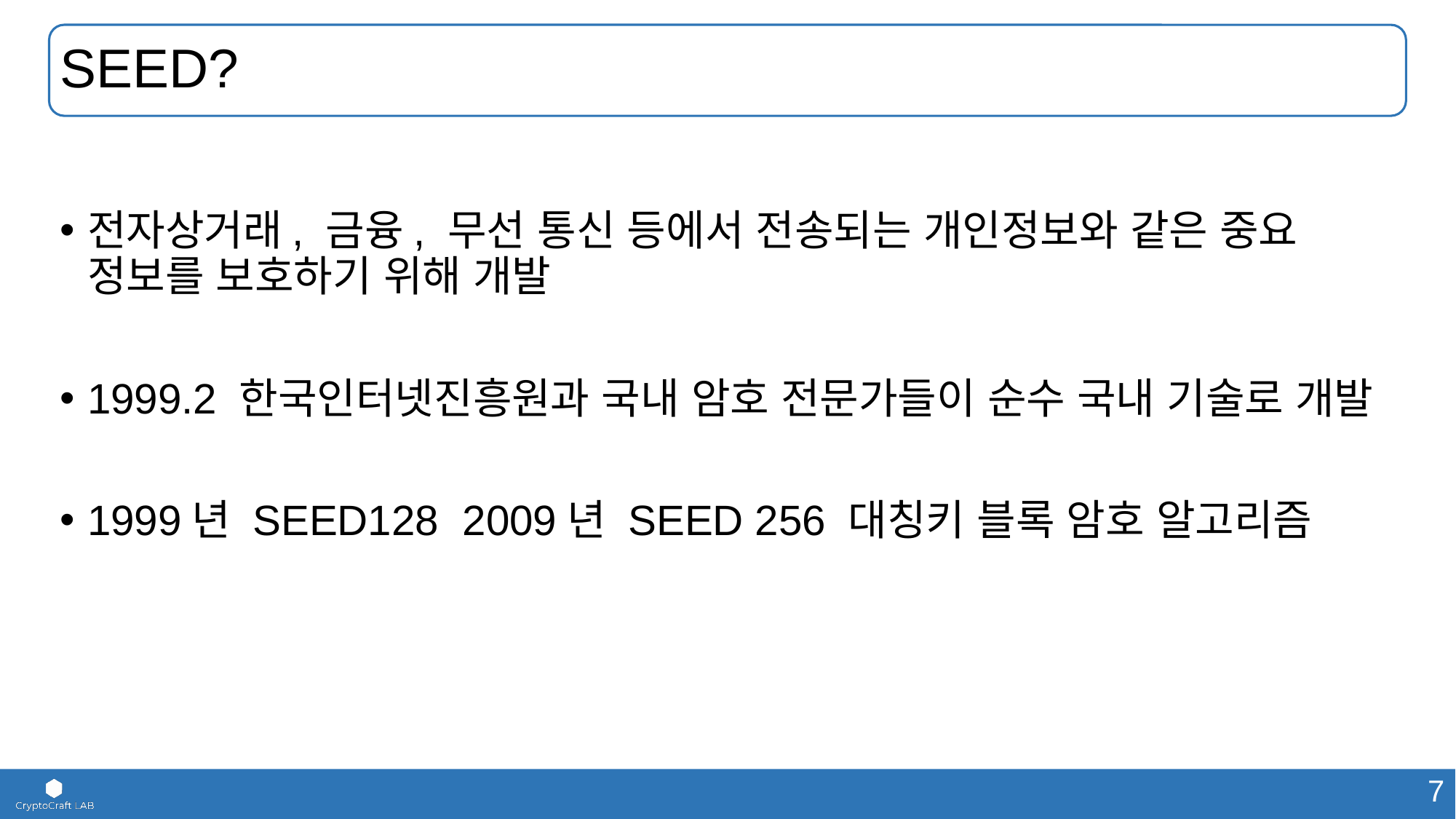

# SEED?

전자상거래, 금융, 무선 통신 등에서 전송되는 개인정보와 같은 중요 정보를 보호하기 위해 개발

1999.2 한국인터넷진흥원과 국내 암호 전문가들이 순수 국내 기술로 개발

1999년 SEED128  2009년 SEED 256 대칭키 블록 암호 알고리즘